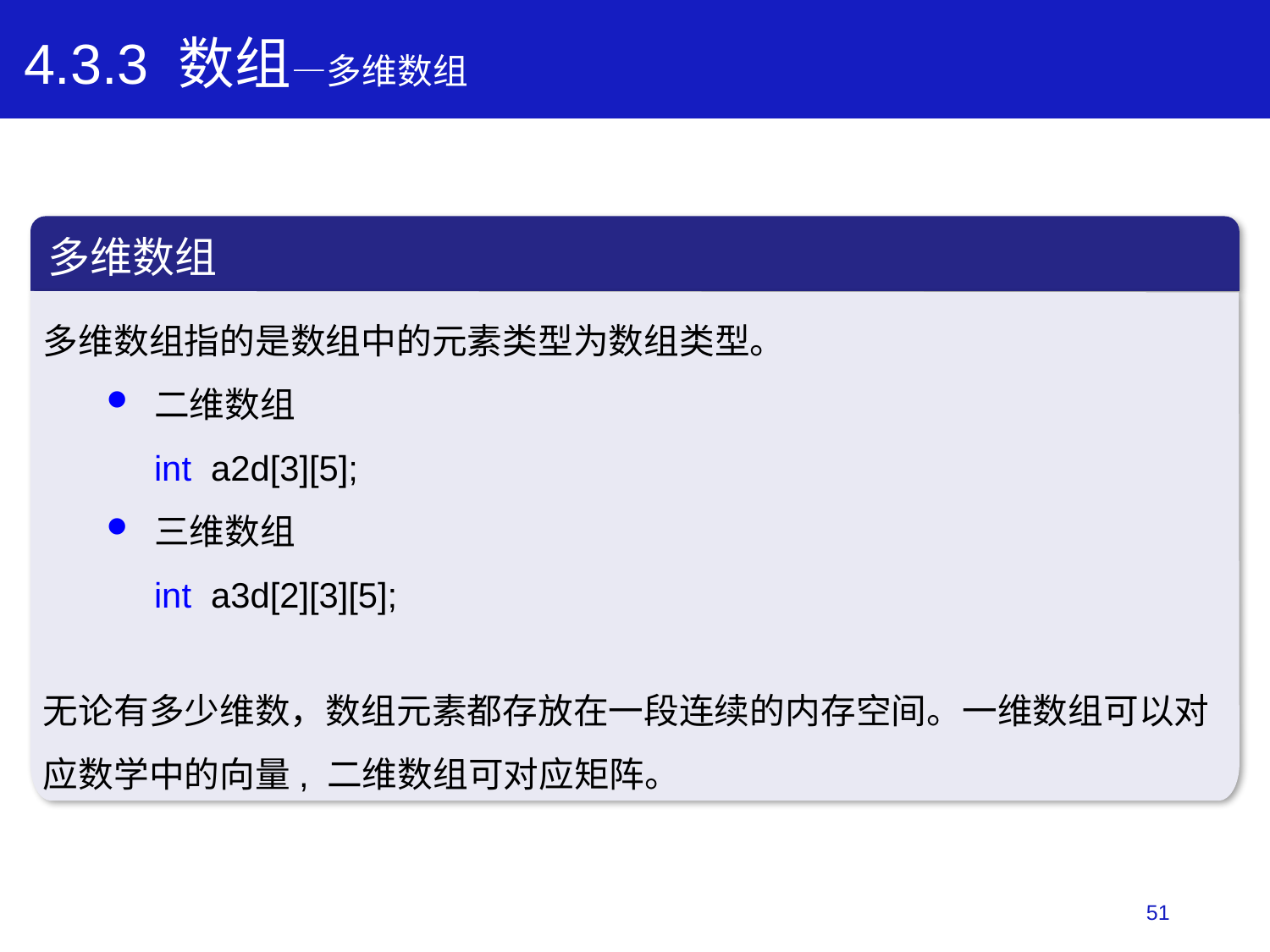

4.3.3 数组—多维数组
多维数组
多维数组指的是数组中的元素类型为数组类型。
二维数组
int  a2d[3][5];
三维数组
int  a3d[2][3][5];

无论有多少维数，数组元素都存放在一段连续的内存空间。一维数组可以对应数学中的向量, 二维数组可对应矩阵。
51